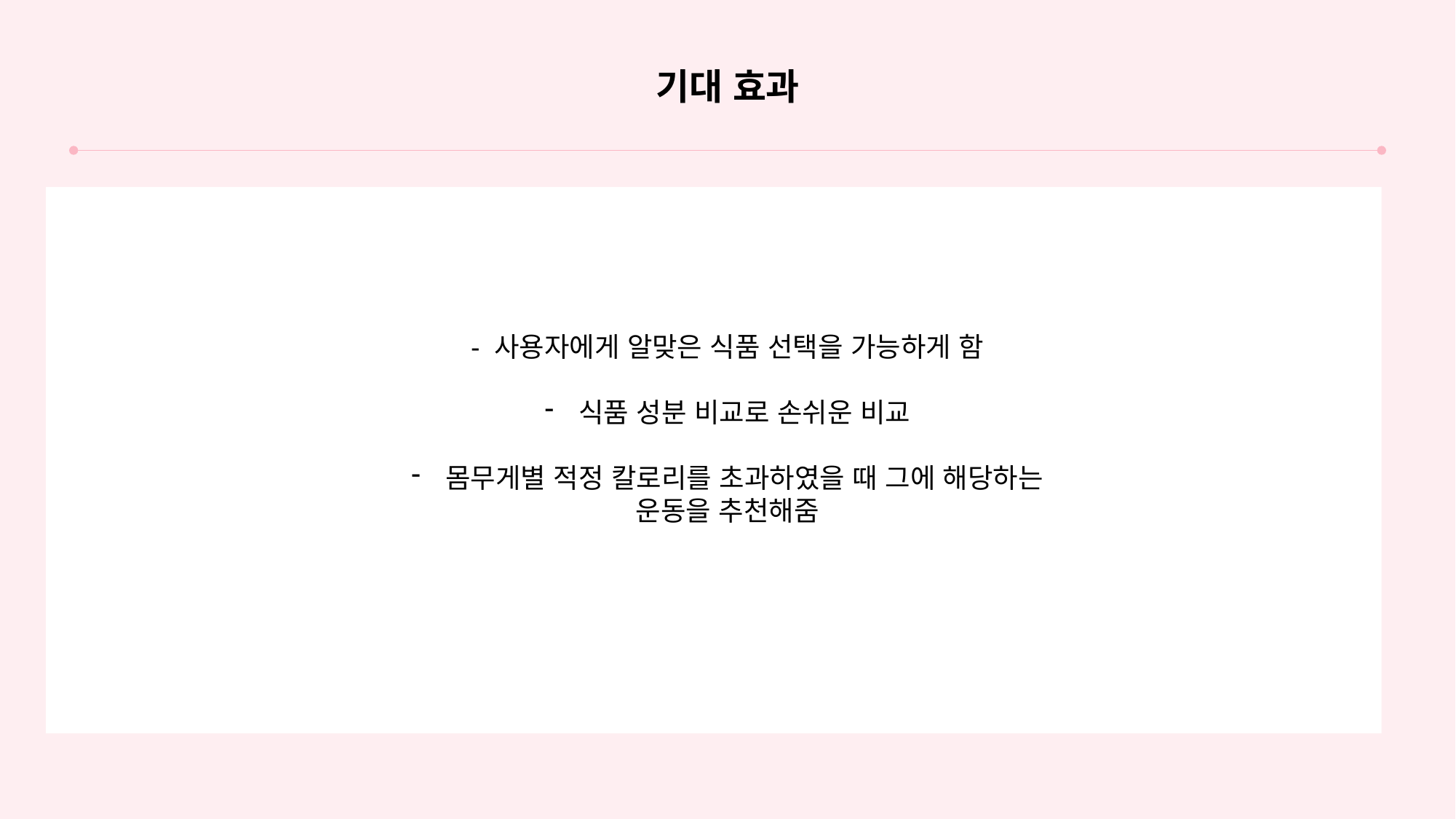

기대 효과

- 사용자에게 알맞은 식품 선택을 가능하게 함

식품 성분 비교로 손쉬운 비교

몸무게별 적정 칼로리를 초과하였을 때 그에 해당하는
운동을 추천해줌